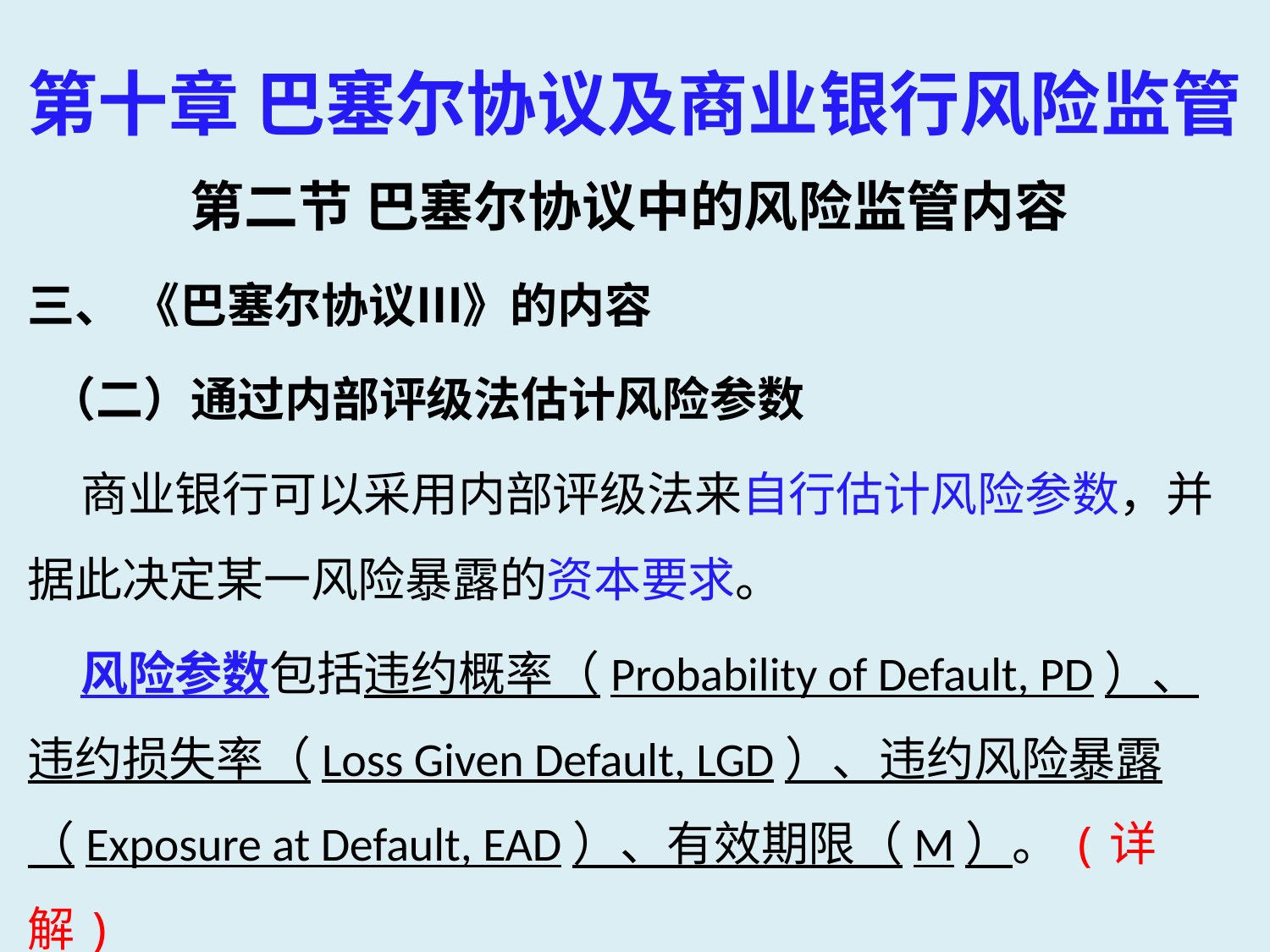

# 第十章 巴塞尔协议及商业银行风险监管
第二节 巴塞尔协议中的风险监管内容
三、 《巴塞尔协议Ⅲ》的内容
 （二）通过内部评级法估计风险参数
    商业银行可以采用内部评级法来自行估计风险参数，并据此决定某一风险暴露的资本要求。
    风险参数包括违约概率（Probability of Default, PD）、违约损失率（Loss Given Default, LGD）、违约风险暴露（Exposure at Default, EAD）、有效期限（M）。(详解)
34